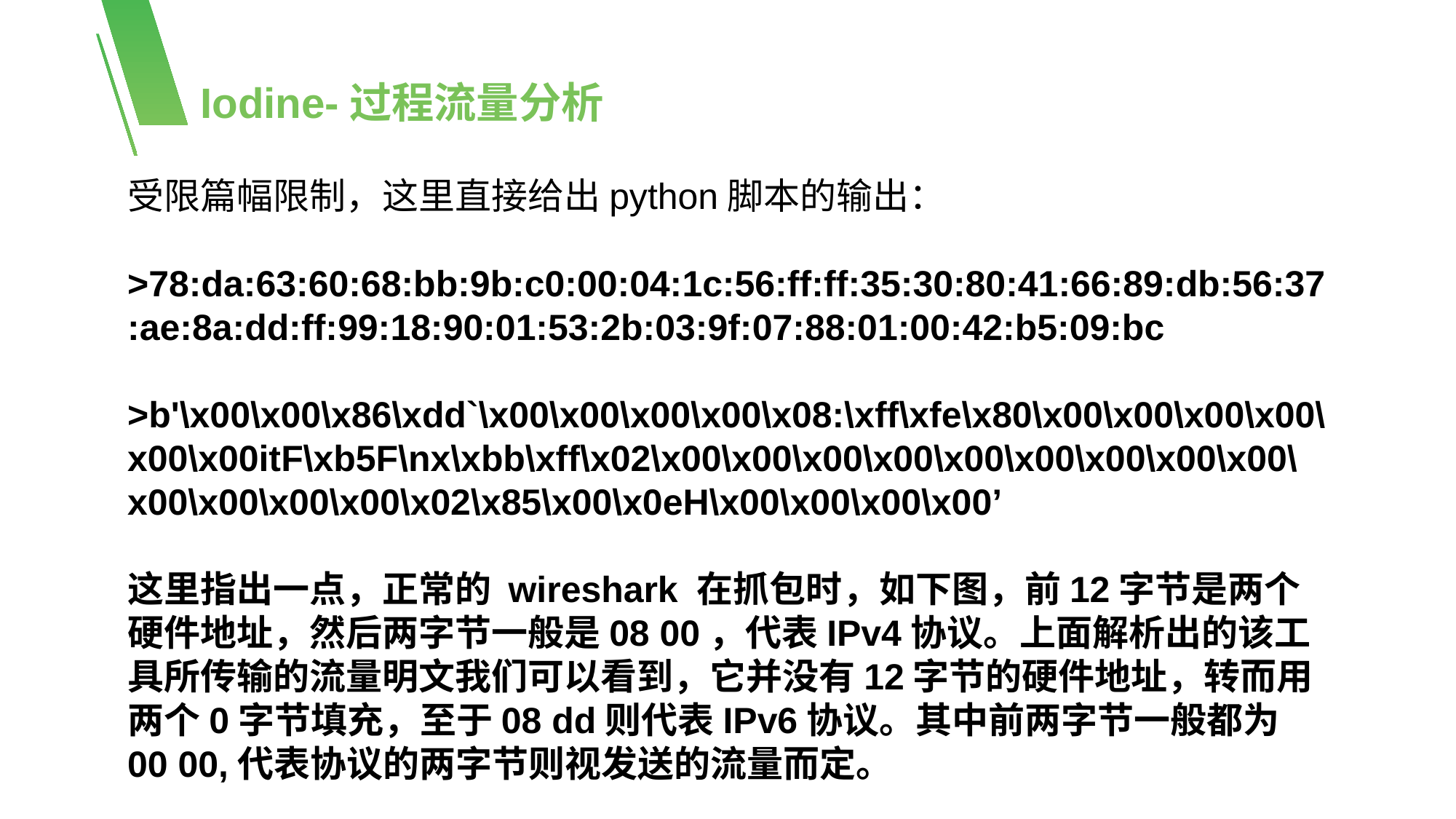

Iodine-过程流量分析
受限篇幅限制，这里直接给出python脚本的输出：

>78:da:63:60:68:bb:9b:c0:00:04:1c:56:ff:ff:35:30:80:41:66:89:db:56:37:ae:8a:dd:ff:99:18:90:01:53:2b:03:9f:07:88:01:00:42:b5:09:bc

>b'\x00\x00\x86\xdd`\x00\x00\x00\x00\x08:\xff\xfe\x80\x00\x00\x00\x00\x00\x00itF\xb5F\nx\xbb\xff\x02\x00\x00\x00\x00\x00\x00\x00\x00\x00\x00\x00\x00\x00\x02\x85\x00\x0eH\x00\x00\x00\x00’

这里指出一点，正常的 wireshark 在抓包时，如下图，前12字节是两个硬件地址，然后两字节一般是08 00，代表IPv4协议。上面解析出的该工具所传输的流量明文我们可以看到，它并没有12字节的硬件地址，转而用两个0字节填充，至于08 dd则代表IPv6协议。其中前两字节一般都为00 00,代表协议的两字节则视发送的流量而定。